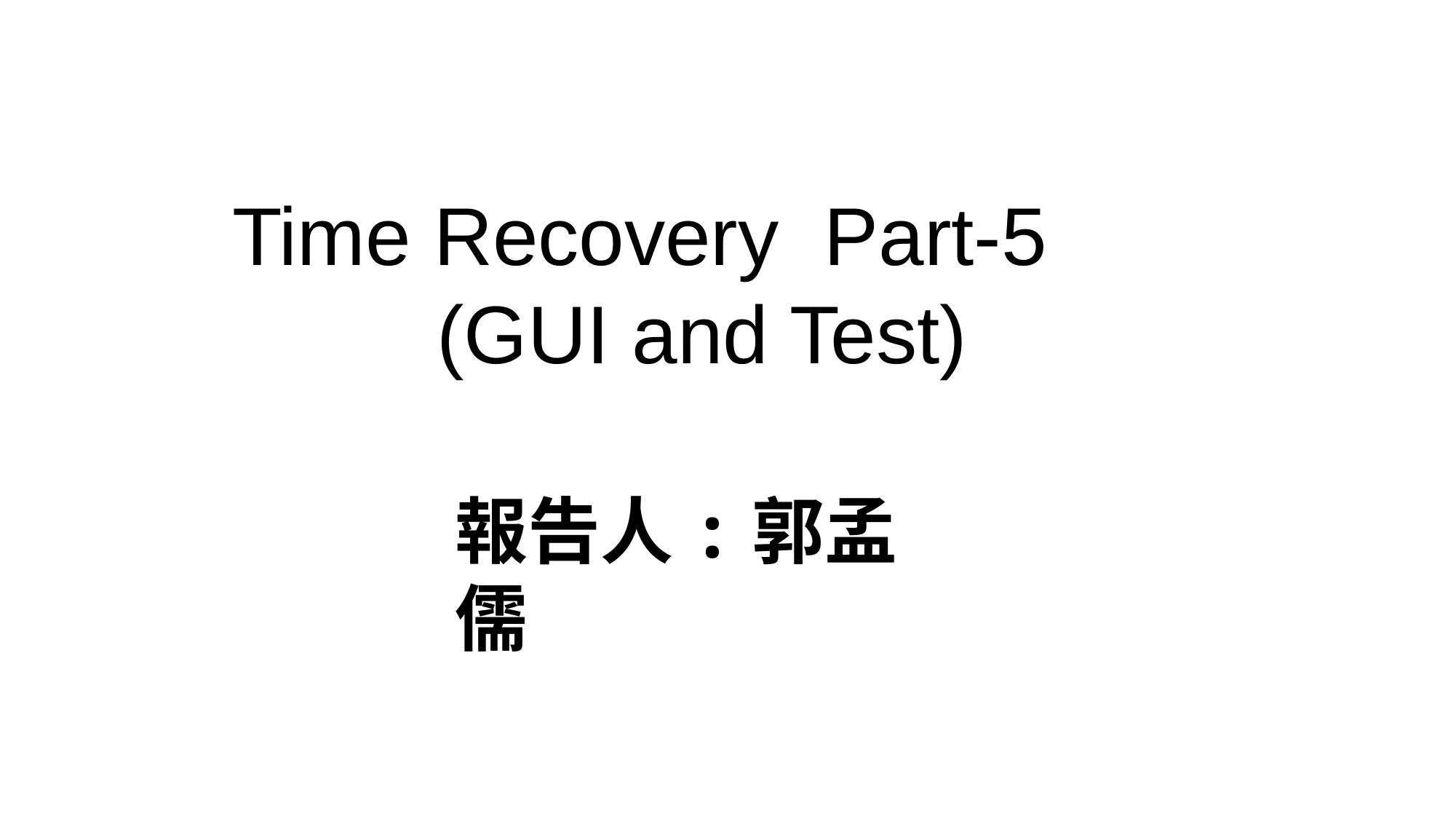

Time Recovery  Part-5
         (GUI and Test)
報告人:郭孟儒